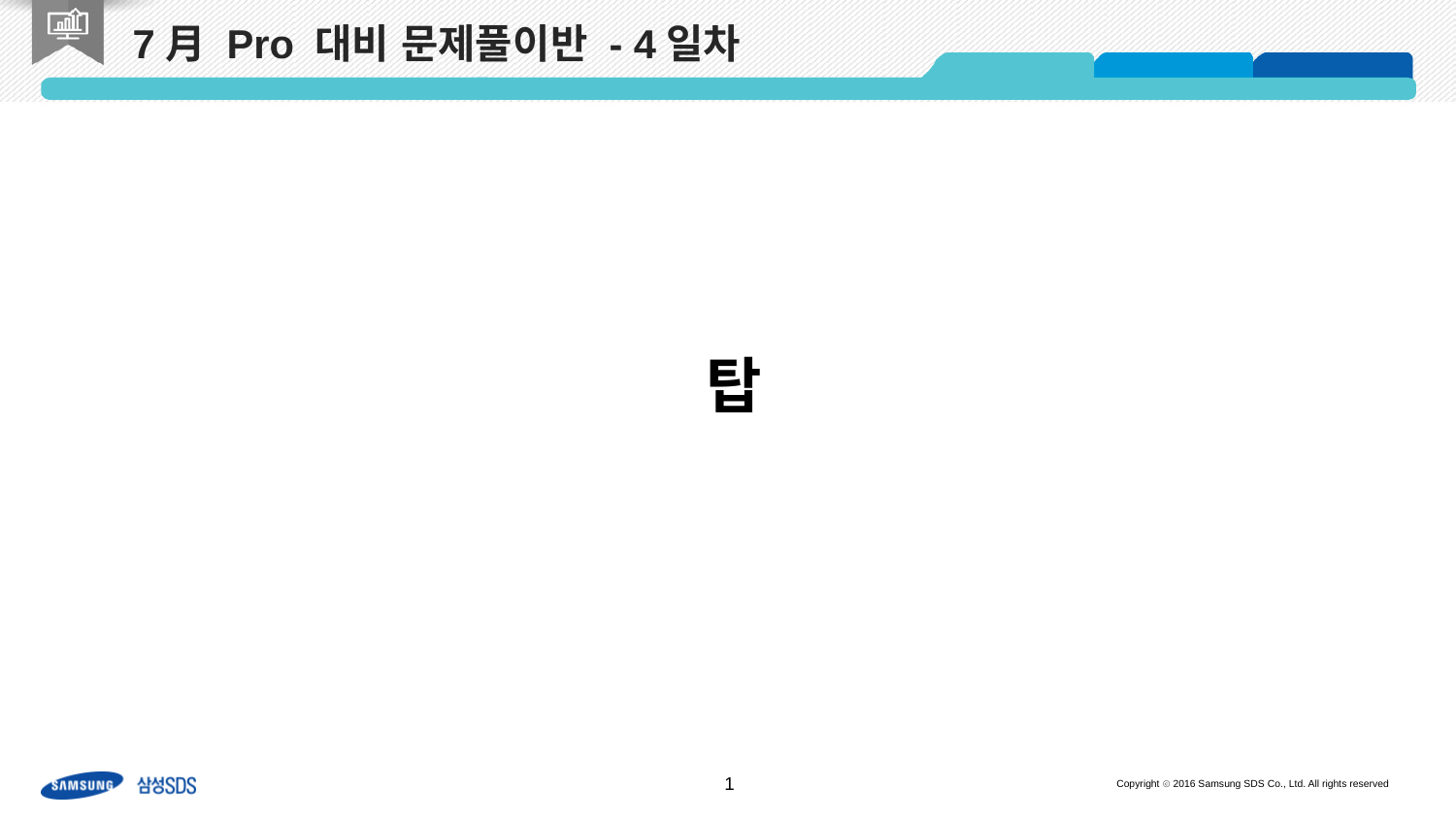

# 7月 Pro 대비 문제풀이반 - 4일차
탑